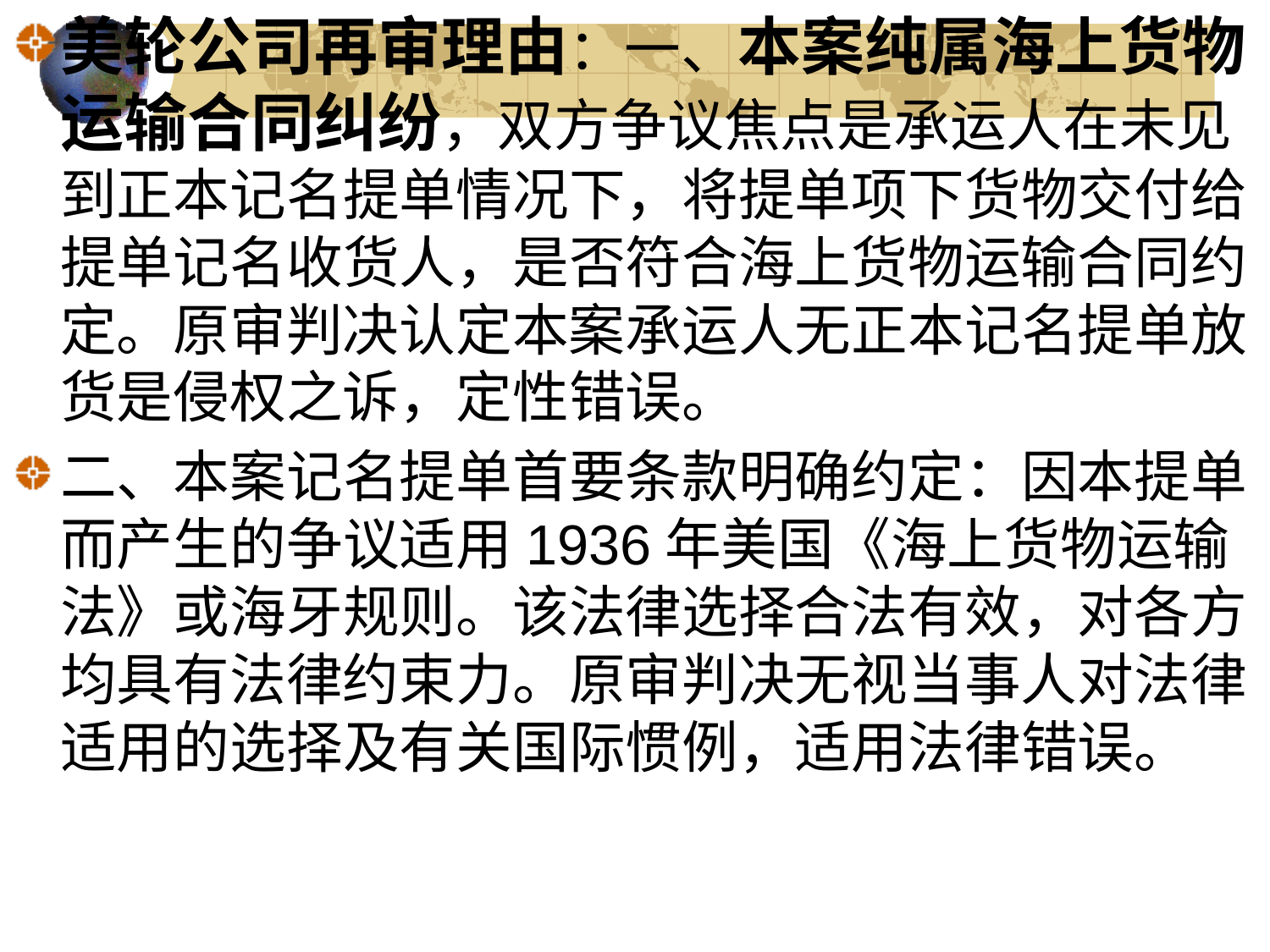

美轮公司再审理由：一、本案纯属海上货物运输合同纠纷，双方争议焦点是承运人在未见到正本记名提单情况下，将提单项下货物交付给提单记名收货人，是否符合海上货物运输合同约定。原审判决认定本案承运人无正本记名提单放货是侵权之诉，定性错误。
二、本案记名提单首要条款明确约定：因本提单而产生的争议适用1936年美国《海上货物运输法》或海牙规则。该法律选择合法有效，对各方均具有法律约束力。原审判决无视当事人对法律适用的选择及有关国际惯例，适用法律错误。